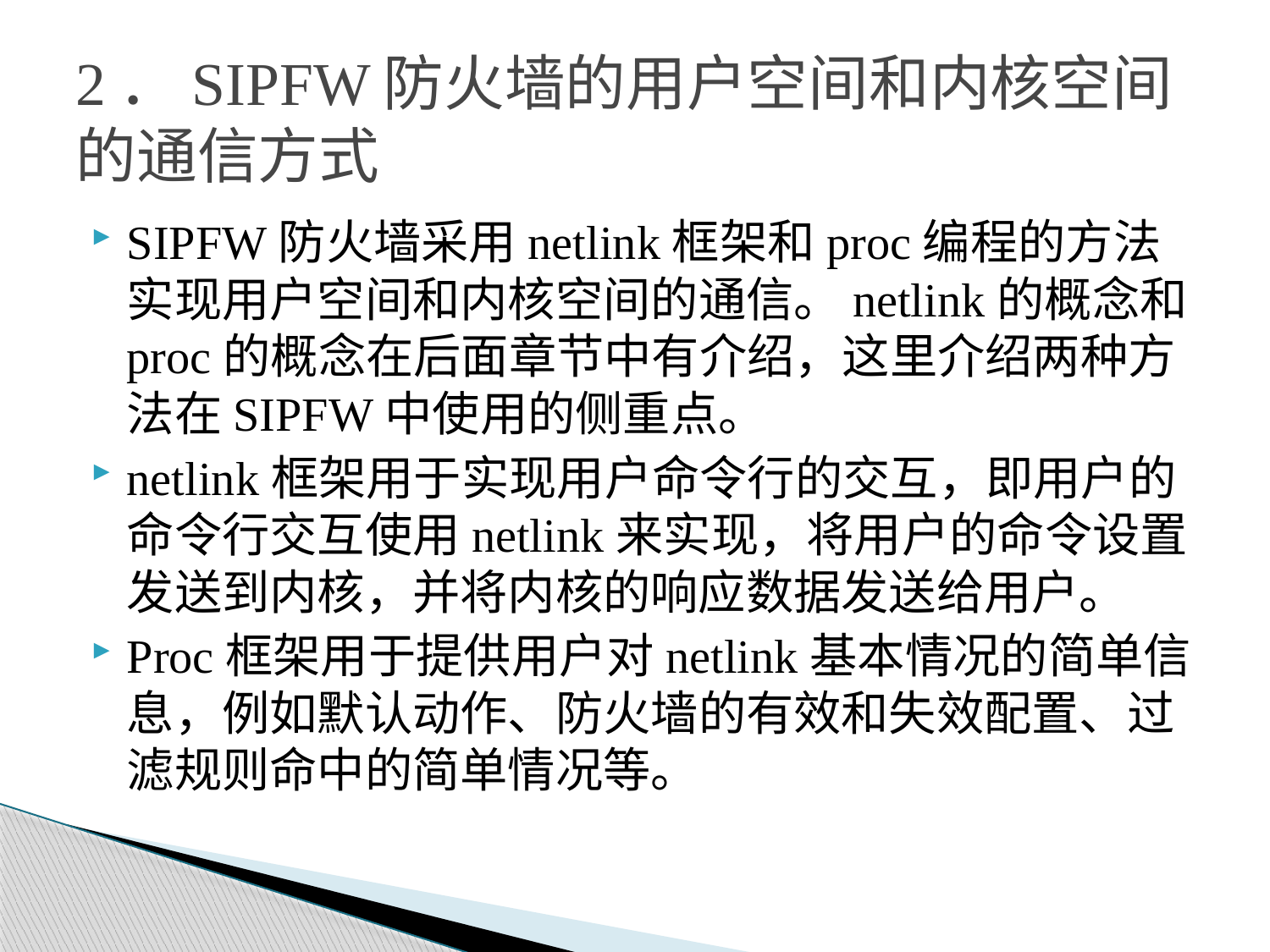

# 2．SIPFW防火墙的用户空间和内核空间的通信方式
SIPFW防火墙采用netlink框架和proc编程的方法实现用户空间和内核空间的通信。netlink的概念和proc的概念在后面章节中有介绍，这里介绍两种方法在SIPFW中使用的侧重点。
netlink框架用于实现用户命令行的交互，即用户的命令行交互使用netlink来实现，将用户的命令设置发送到内核，并将内核的响应数据发送给用户。
Proc框架用于提供用户对netlink基本情况的简单信息，例如默认动作、防火墙的有效和失效配置、过滤规则命中的简单情况等。